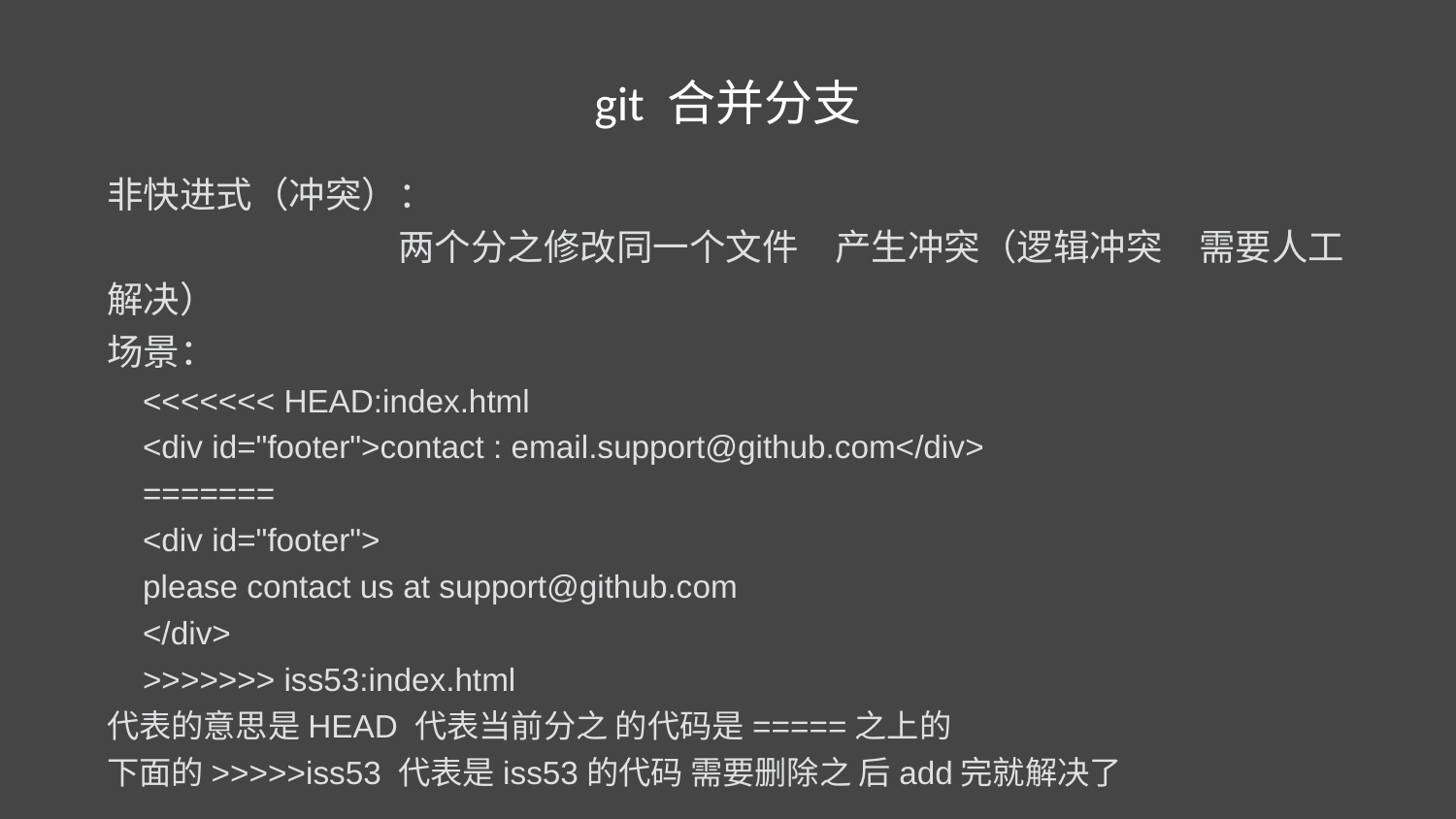

git 合并分支
非快进式（冲突）：
		两个分之修改同一个文件　产生冲突（逻辑冲突　需要人工解决）
场景：
    <<<<<<< HEAD:index.html
    <div id="footer">contact : email.support@github.com</div>
    =======
    <div id="footer">
    please contact us at support@github.com
    </div>
    >>>>>>> iss53:index.html
代表的意思是HEAD 代表当前分之 的代码是=====之上的
下面的>>>>>iss53 代表是iss53的代码 需要删除之 后add完就解决了